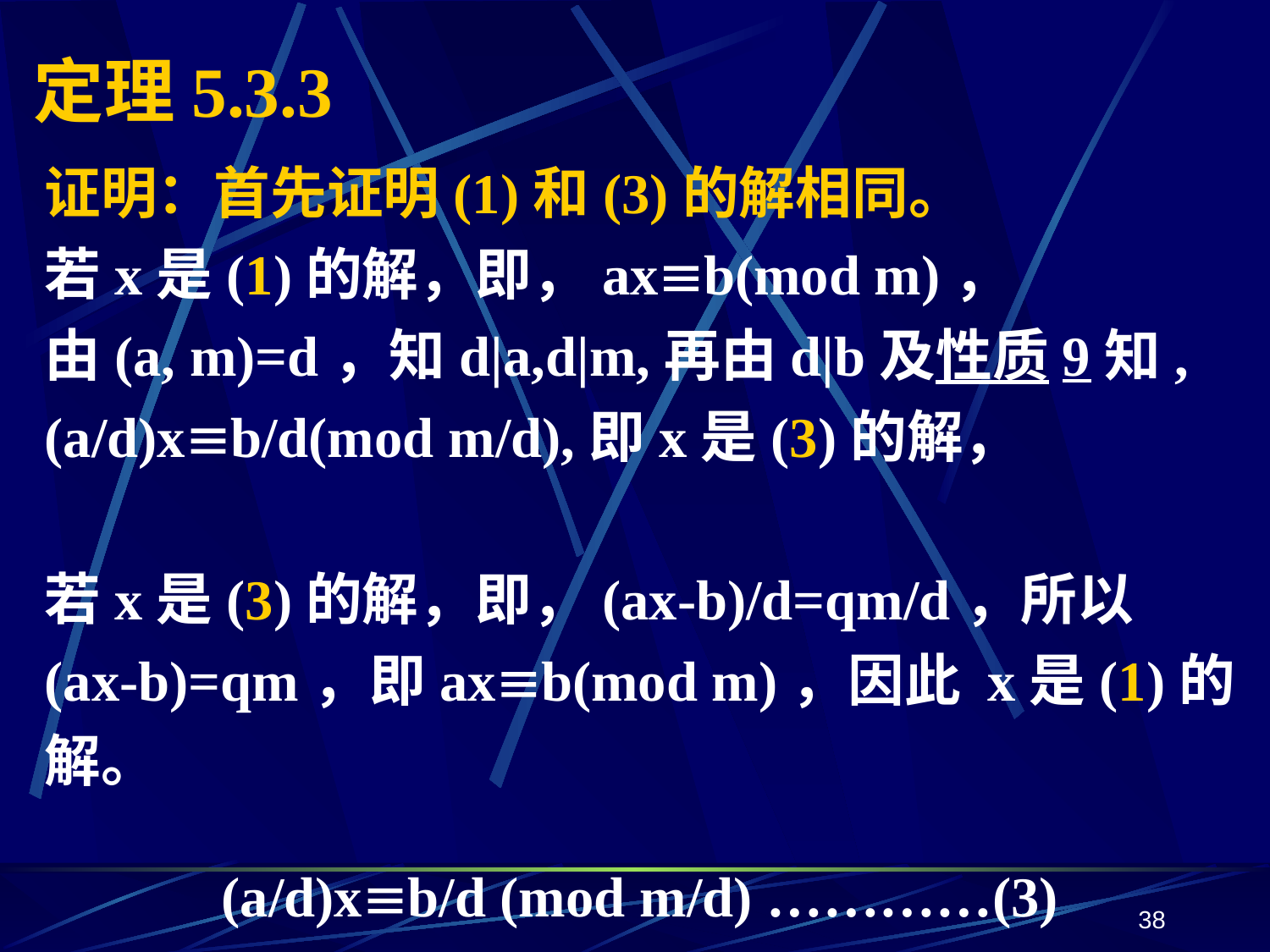

# 定理5.3.3
证明：首先证明(1)和(3)的解相同。
若x是(1)的解，即，ax≡b(mod m)，
由(a, m)=d，知d|a,d|m,再由d|b及性质9知, (a/d)x≡b/d(mod m/d),即x是(3)的解，

若x是(3)的解，即，(ax-b)/d=qm/d，所以
(ax-b)=qm，即ax≡b(mod m)，因此 x是(1)的解。

(a/d)x≡b/d (mod m/d) …………(3)

38